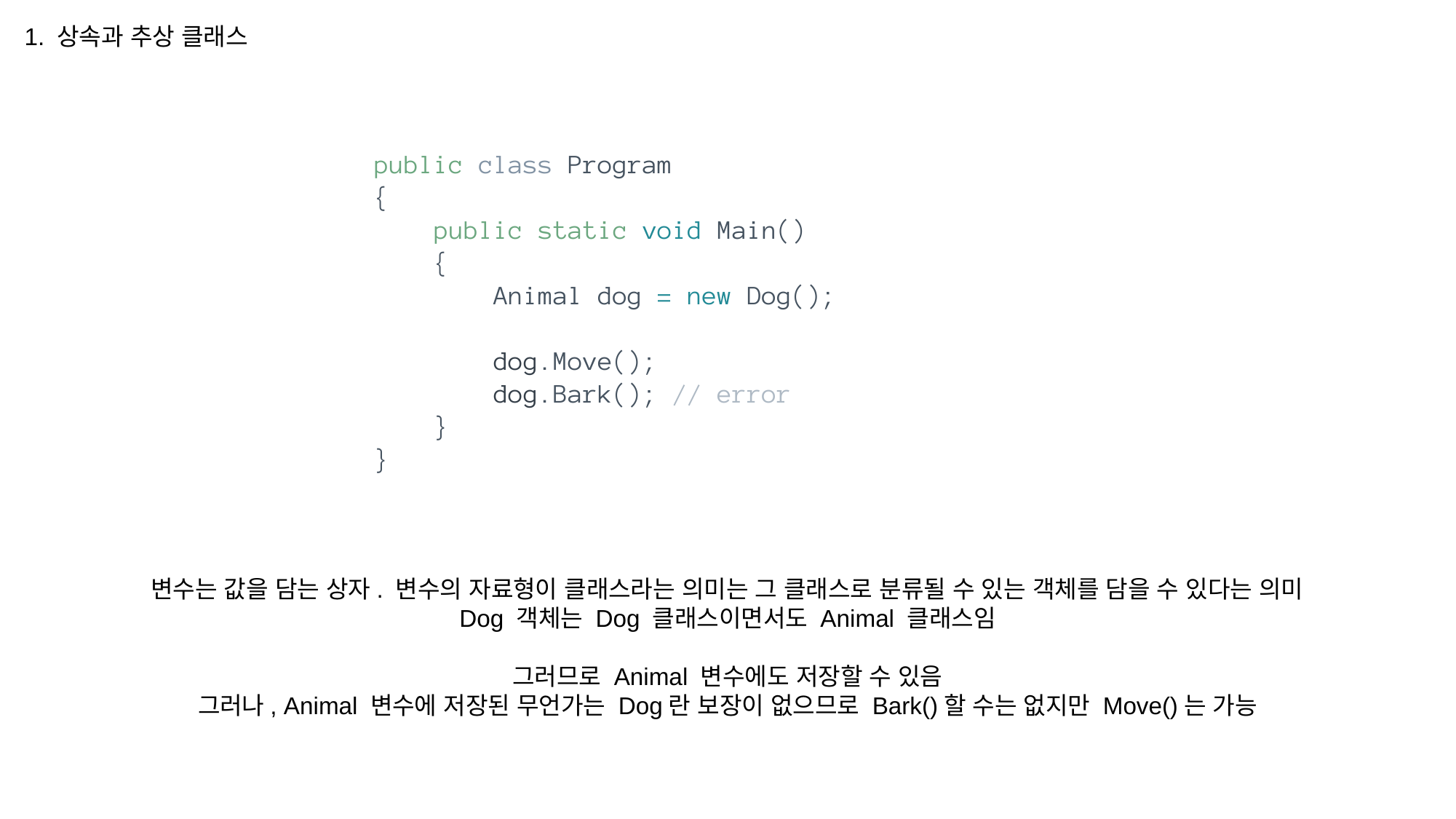

1. 상속과 추상 클래스
public class Program
{
    public static void Main()
    {
        Animal dog = new Dog();
        dog.Move();
        dog.Bark(); // error
    }
}
변수는 값을 담는 상자. 변수의 자료형이 클래스라는 의미는 그 클래스로 분류될 수 있는 객체를 담을 수 있다는 의미
Dog 객체는 Dog 클래스이면서도 Animal 클래스임

그러므로 Animal 변수에도 저장할 수 있음
그러나, Animal 변수에 저장된 무언가는 Dog란 보장이 없으므로 Bark()할 수는 없지만 Move()는 가능